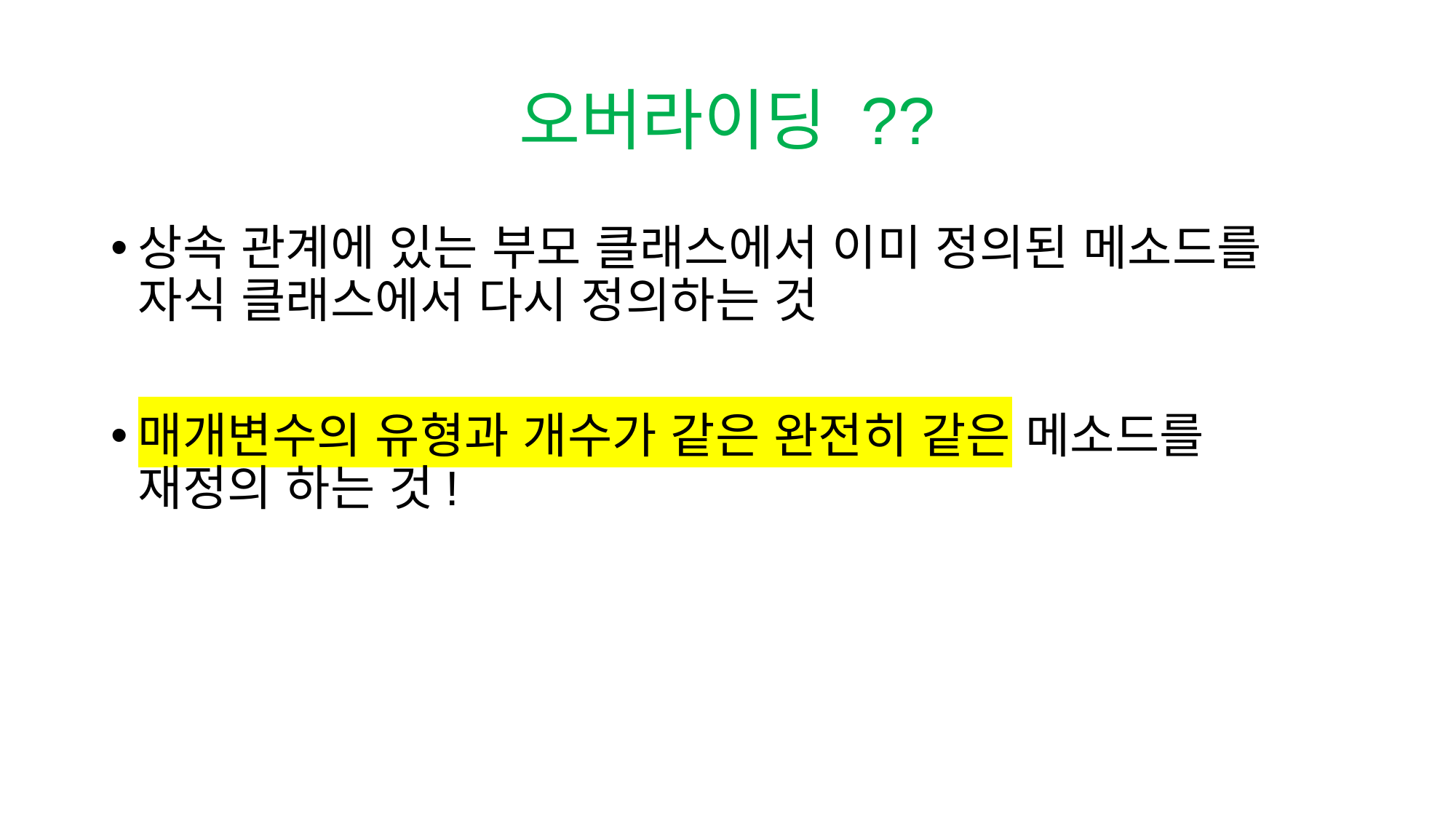

# 오버라이딩 ??
상속 관계에 있는 부모 클래스에서 이미 정의된 메소드를 자식 클래스에서 다시 정의하는 것

매개변수의 유형과 개수가 같은 완전히 같은 메소드를 재정의 하는 것!